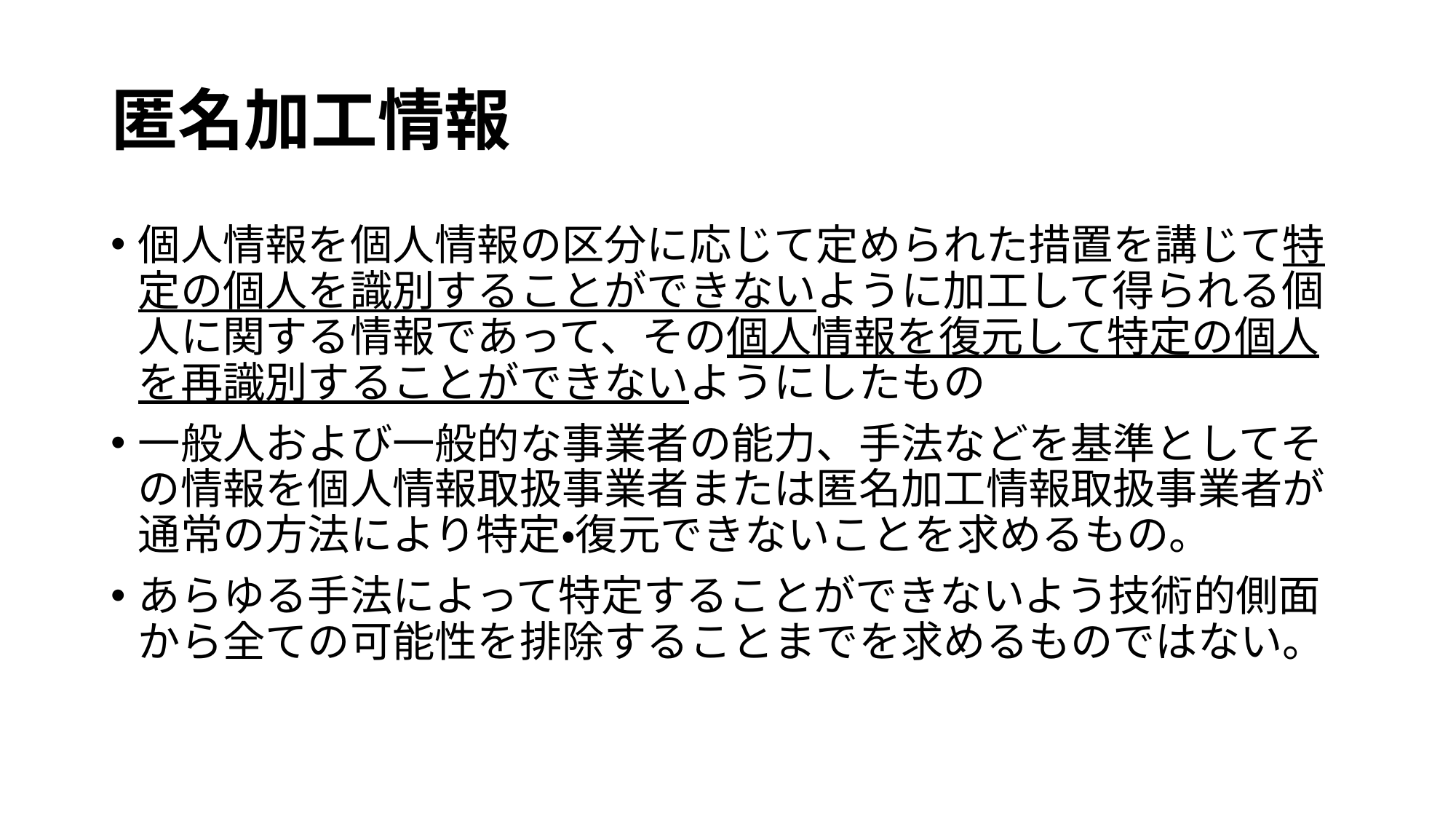

# 匿名加工情報
個人情報を個人情報の区分に応じて定められた措置を講じて特定の個人を識別することができないように加工して得られる個人に関する情報であって、その個人情報を復元して特定の個人を再識別することができないようにしたもの
一般人および一般的な事業者の能力、手法などを基準としてその情報を個人情報取扱事業者または匿名加工情報取扱事業者が通常の方法により特定・復元できないことを求めるもの。
あらゆる手法によって特定することができないよう技術的側面から全ての可能性を排除することまでを求めるものではない。